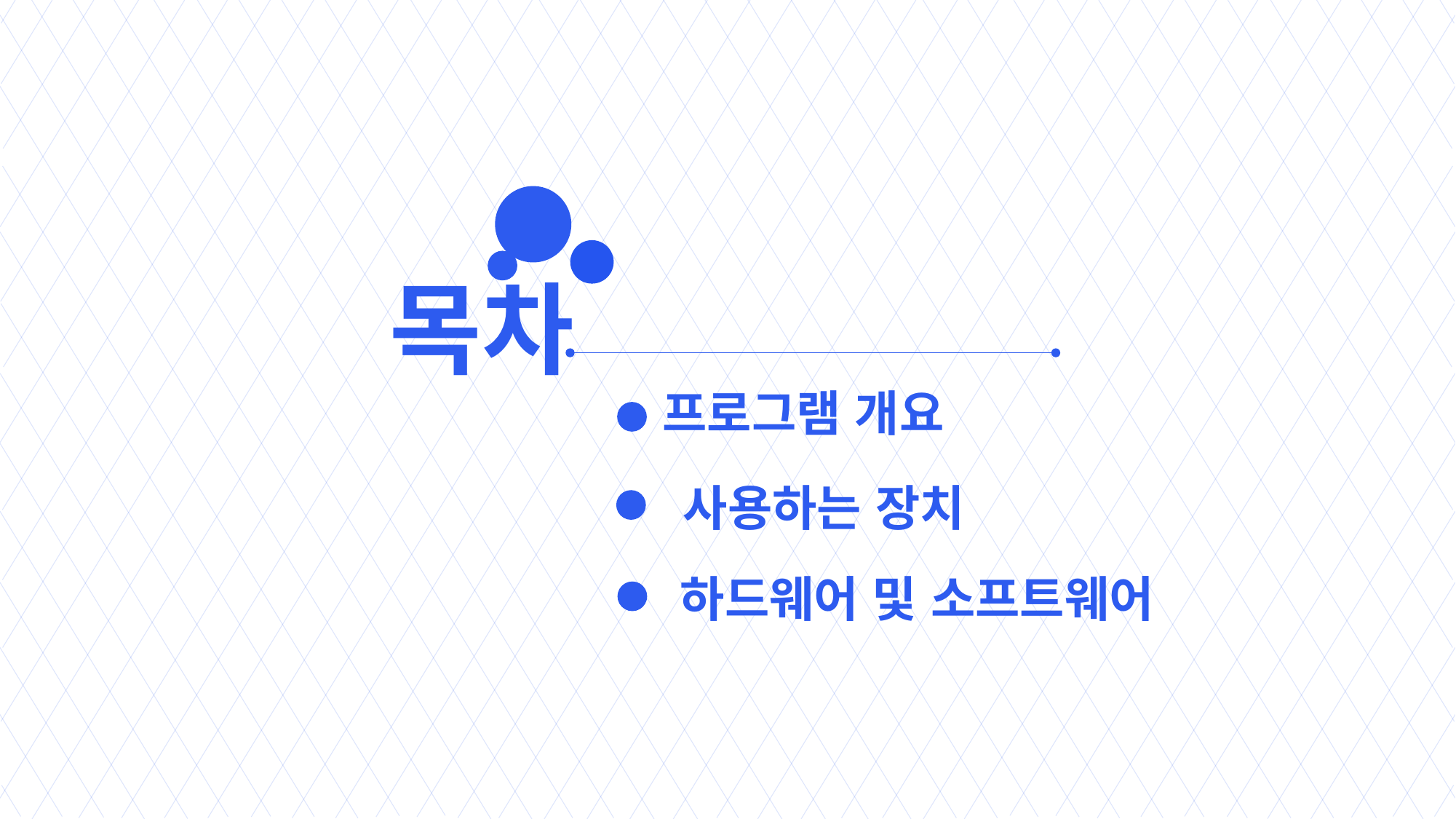

목차
프로그램 개요

사용하는 장치

하드웨어 및 소프트웨어